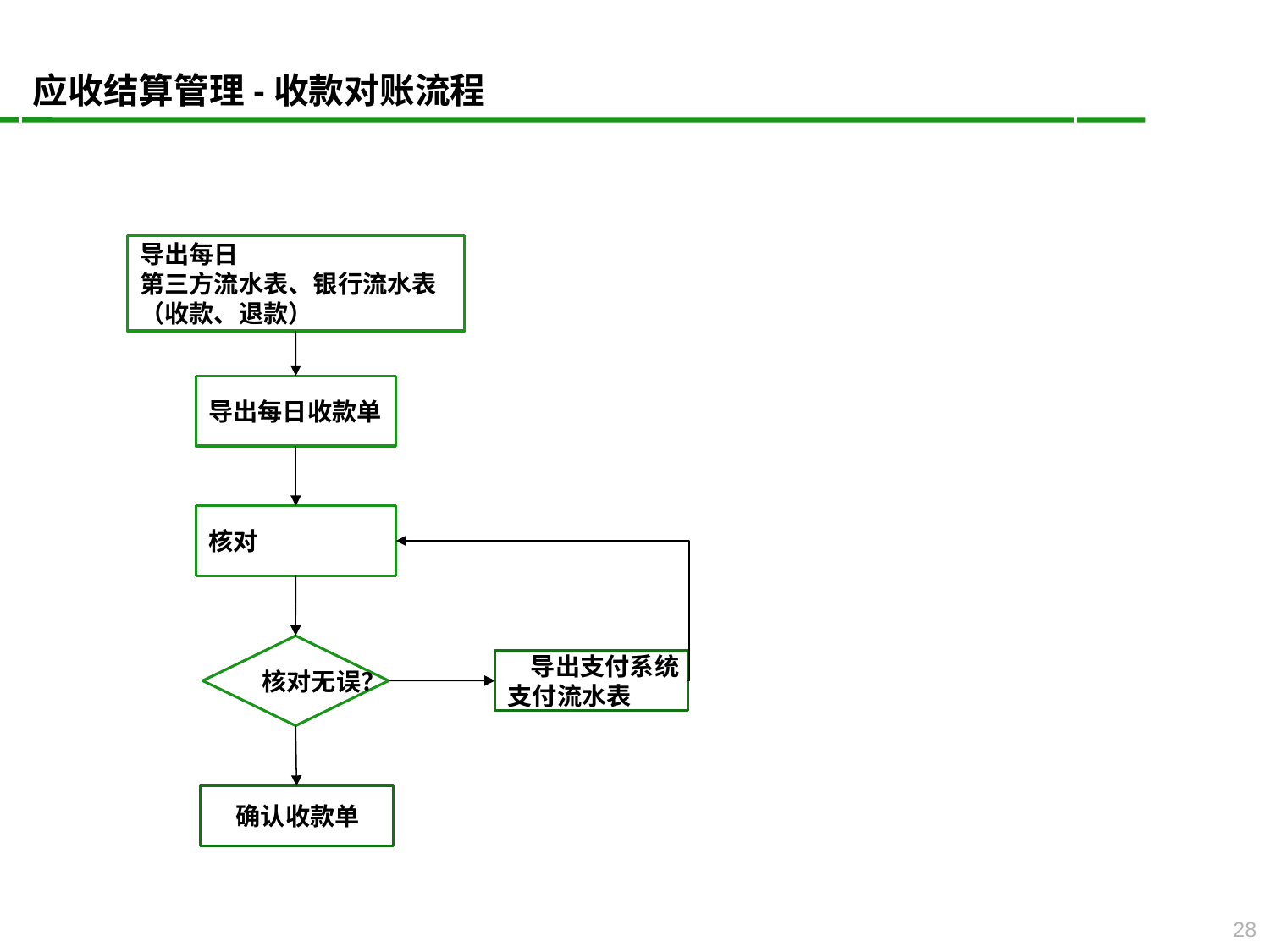

应收结算管理-收款对账流程
导出每日
第三方流水表、银行流水表
（收款、退款）
导出每日收款单
核对
核对无误？
   导出支付系统
支付流水表
   确认收款单
28